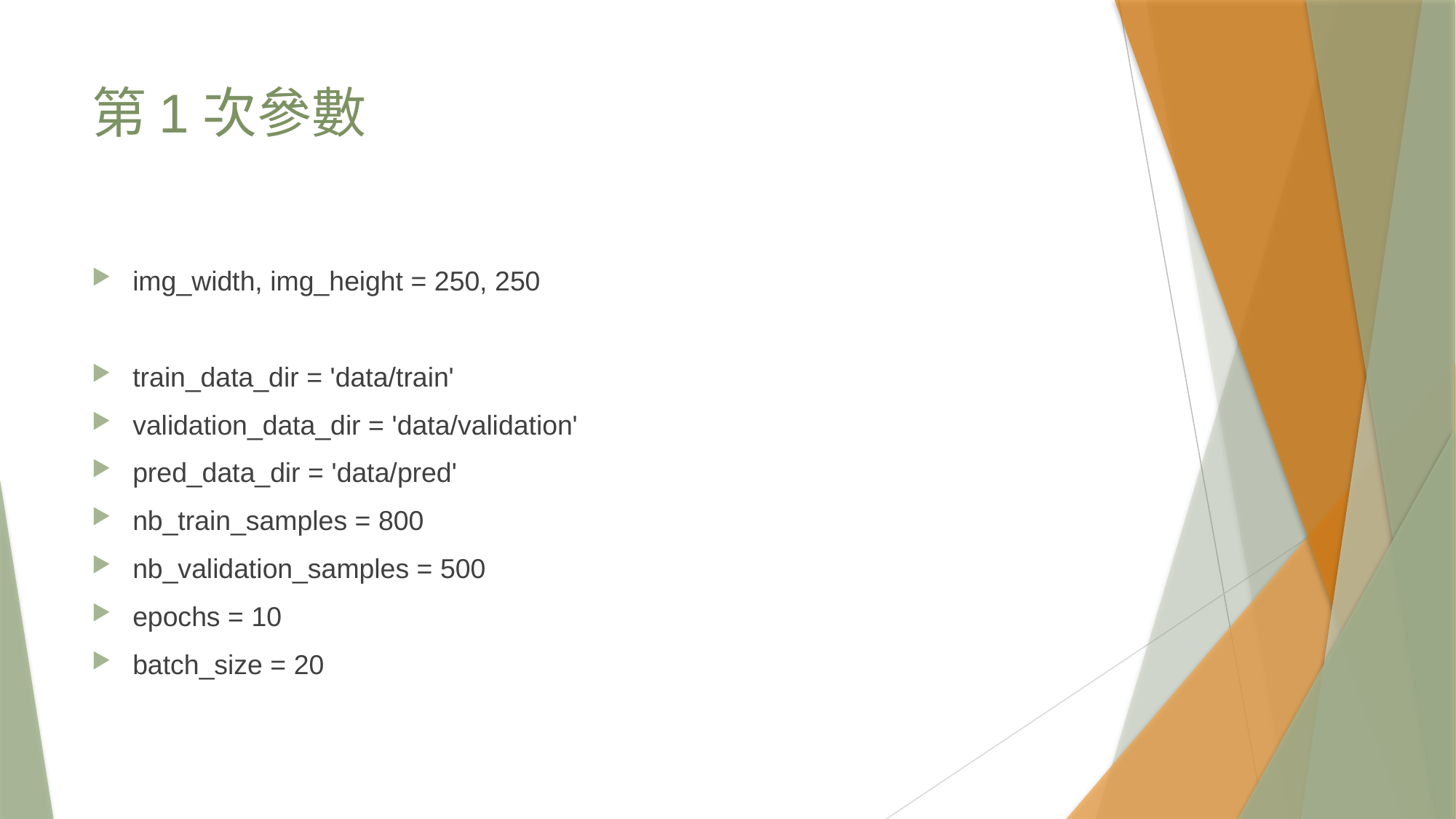

# 第1次參數
img_width, img_height = 250, 250

train_data_dir = 'data/train'
validation_data_dir = 'data/validation'
pred_data_dir = 'data/pred'
nb_train_samples = 800
nb_validation_samples = 500
epochs = 10
batch_size = 20